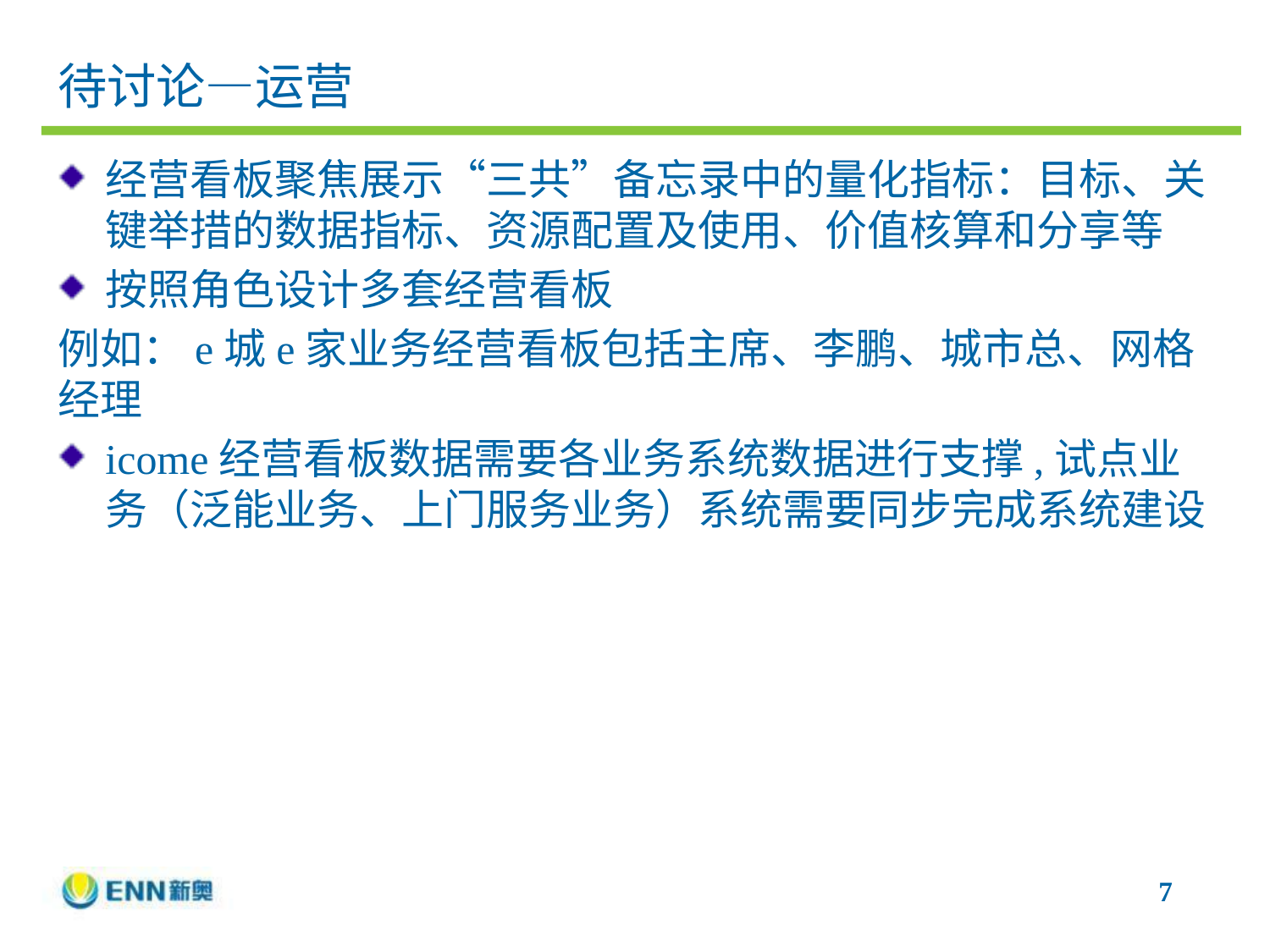

# 待讨论—运营
经营看板聚焦展示“三共”备忘录中的量化指标：目标、关键举措的数据指标、资源配置及使用、价值核算和分享等
按照角色设计多套经营看板
例如：e城e家业务经营看板包括主席、李鹏、城市总、网格经理
icome经营看板数据需要各业务系统数据进行支撑,试点业务（泛能业务、上门服务业务）系统需要同步完成系统建设

7